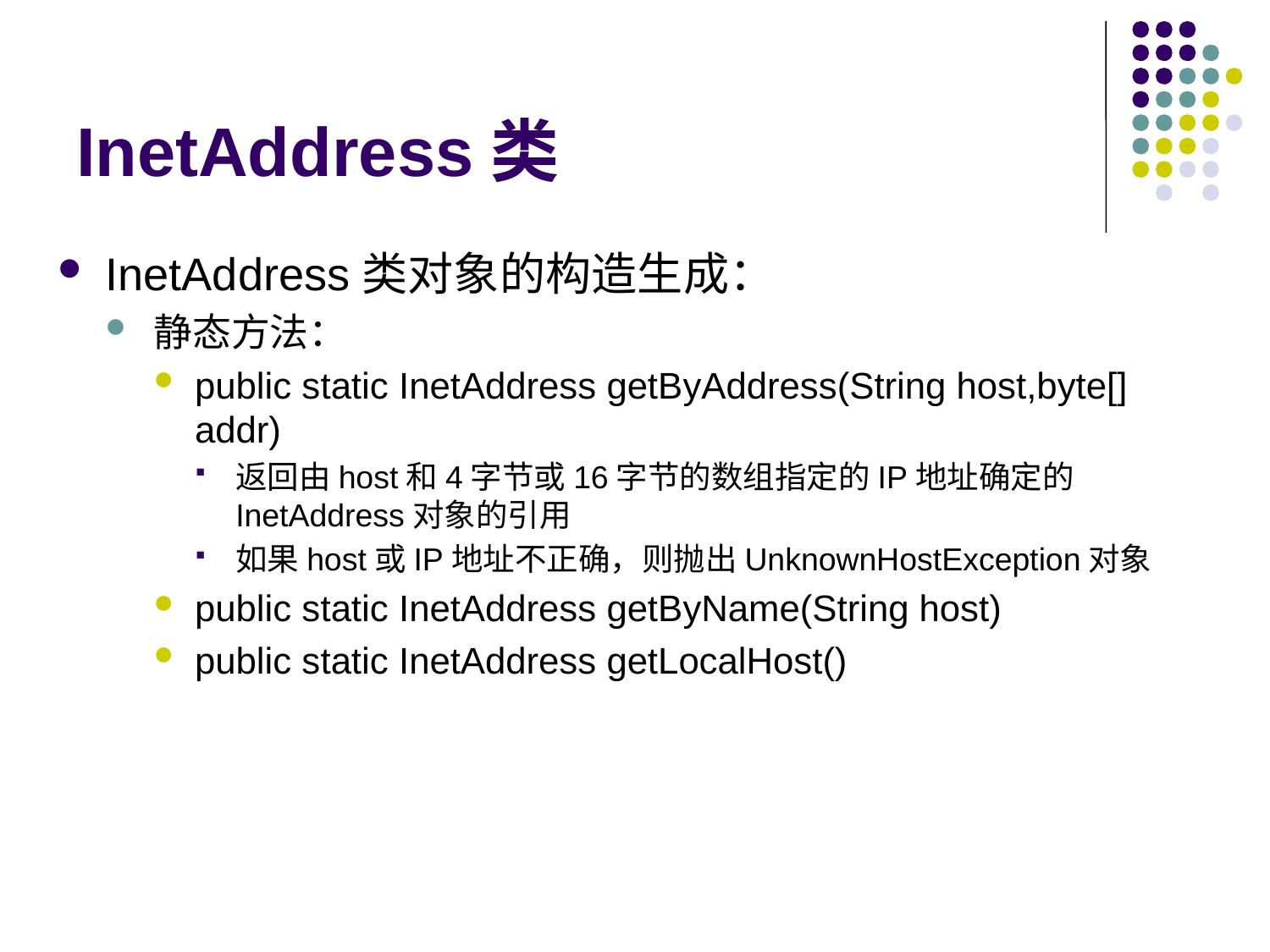

# InetAddress类
InetAddress类对象的构造生成：
静态方法：
public static InetAddress getByAddress(String host,byte[] addr)
返回由host和4字节或16字节的数组指定的IP地址确定的InetAddress对象的引用
如果host或IP地址不正确，则抛出UnknownHostException对象
public static InetAddress getByName(String host)
public static InetAddress getLocalHost()